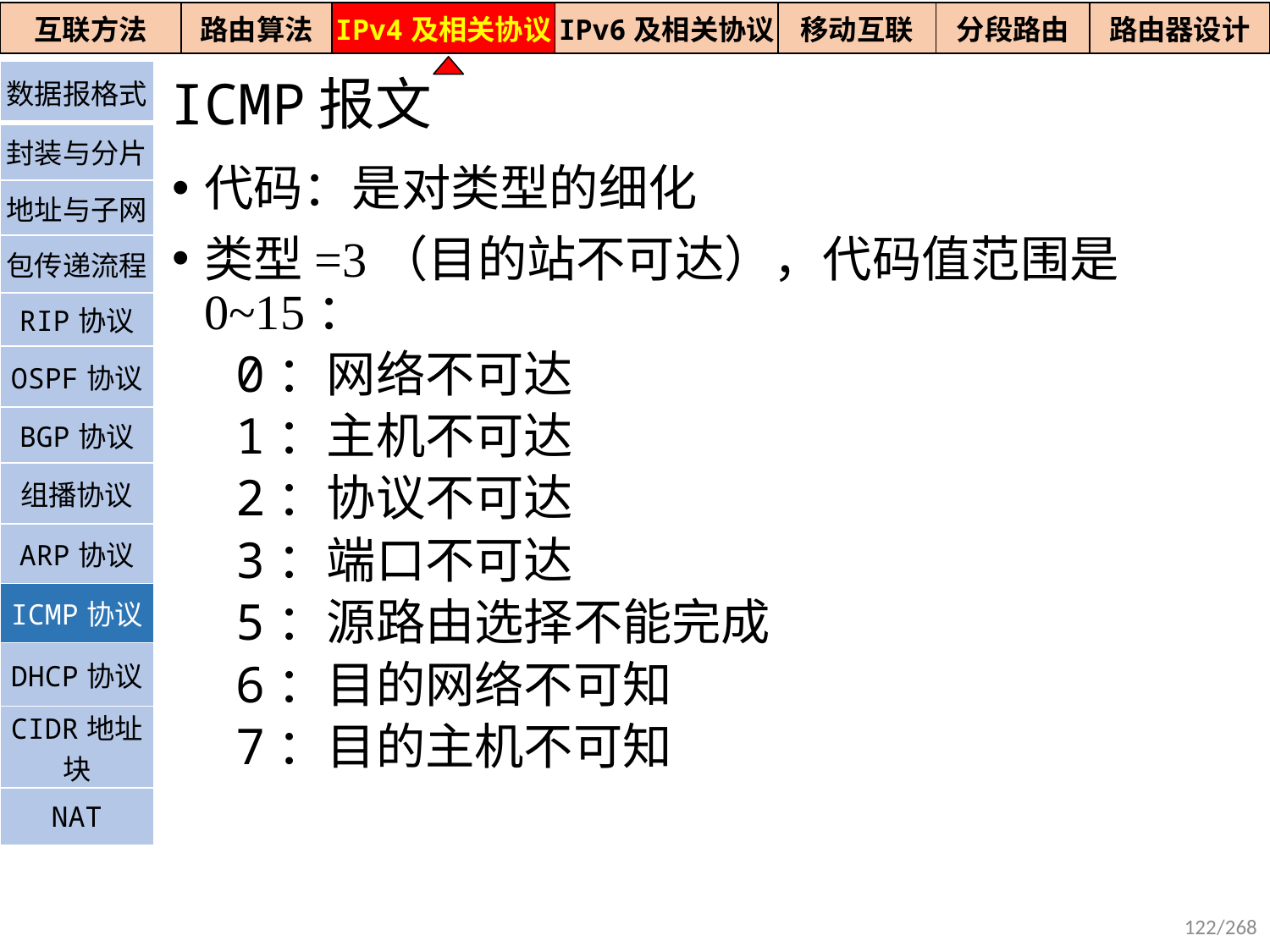

| 互联方法 | 路由算法 | IPv4及相关协议 | IPv6及相关协议 | 移动互联 | 分段路由 | 路由器设计 |
| --- | --- | --- | --- | --- | --- | --- |

| 数据报格式 |
| --- |
| 封装与分片 |
| 地址与子网 |
| 包传递流程 |
| RIP协议 |
| OSPF协议 |
| BGP协议 |
| 组播协议 |
| ARP协议 |
| ICMP协议 |
| DHCP协议 |
| CIDR地址块 |
| NAT |
ICMP报文
代码：是对类型的细化
类型=3（目的站不可达），代码值范围是0~15：
0：网络不可达
1：主机不可达
2：协议不可达
3：端口不可达
5：源路由选择不能完成
6：目的网络不可知
7：目的主机不可知
122/268